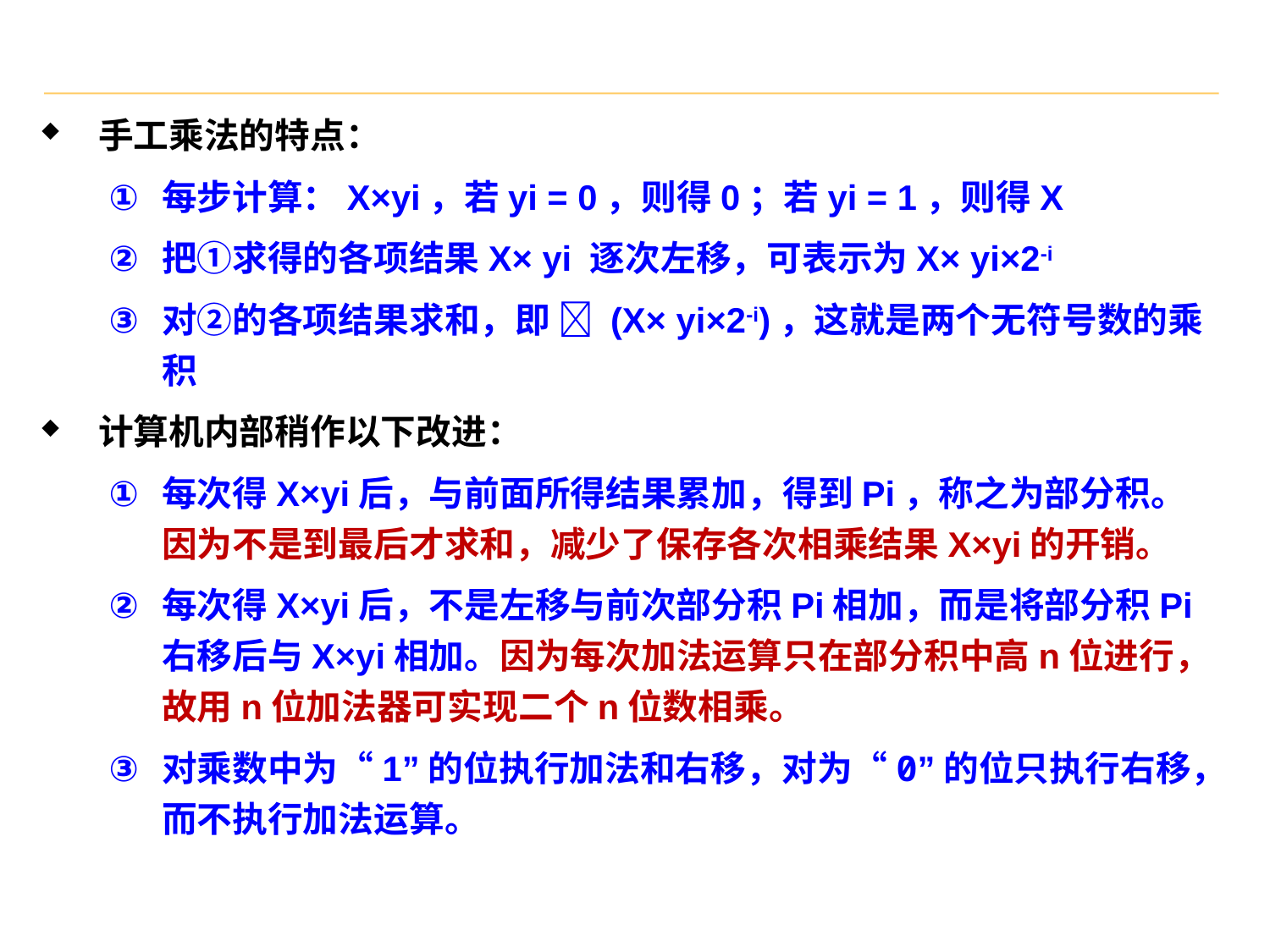

手工乘法的特点：
每步计算：X×yi，若yi = 0，则得0；若yi = 1，则得X
把①求得的各项结果X× yi 逐次左移，可表示为X× yi×2-i
对②的各项结果求和，即 ∑ (X× yi×2-i)，这就是两个无符号数的乘积
计算机内部稍作以下改进：
每次得X×yi后，与前面所得结果累加，得到Pi，称之为部分积。   因为不是到最后才求和，减少了保存各次相乘结果X×yi的开销。
每次得X×yi后，不是左移与前次部分积Pi相加，而是将部分积Pi右移后与X×yi相加。因为每次加法运算只在部分积中高n位进行，故用n位加法器可实现二个n位数相乘。
对乘数中为“1”的位执行加法和右移，对为“0”的位只执行右移，而不执行加法运算。
40